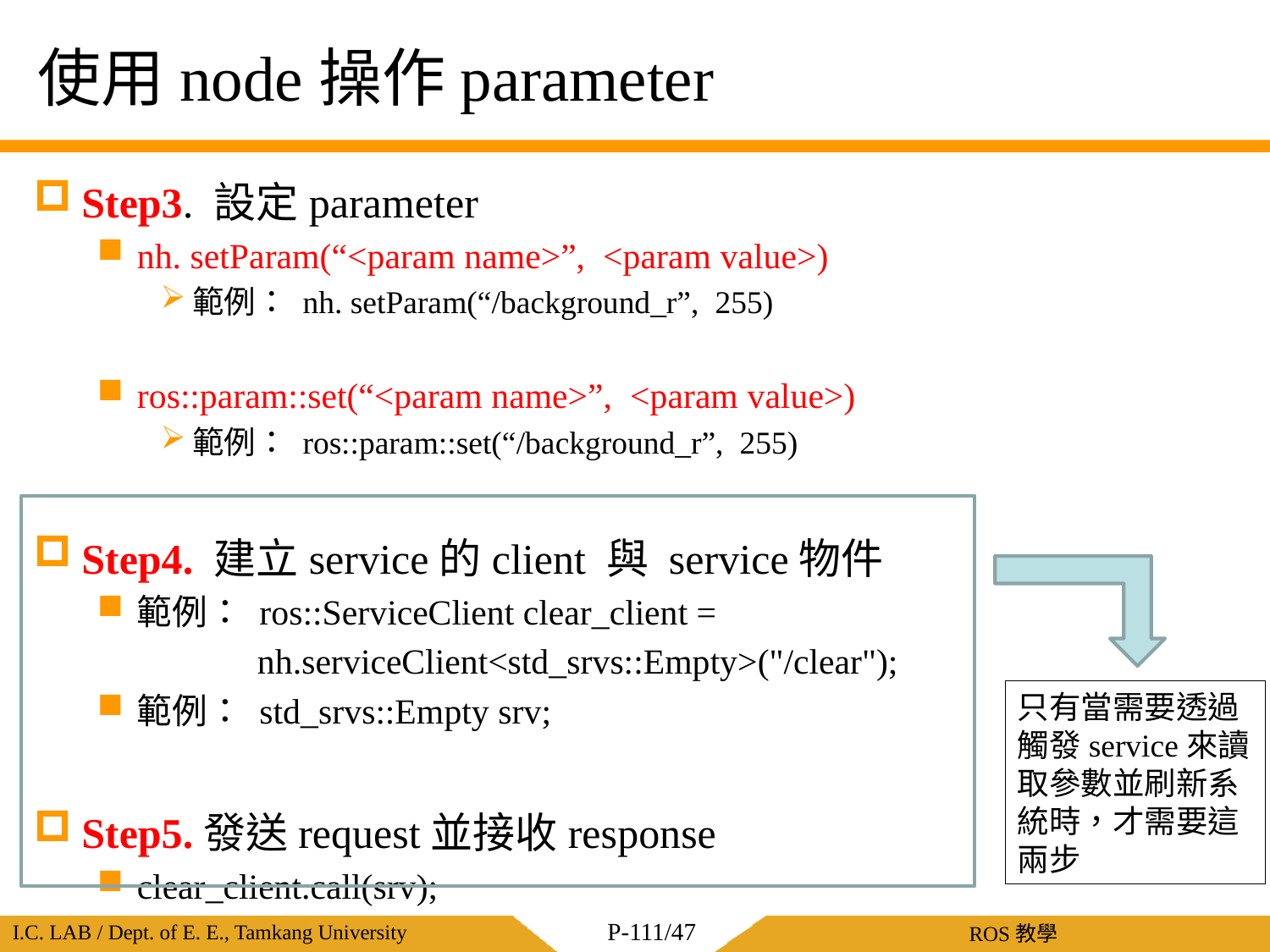

# 使用node操作parameter
Step3. 設定parameter
nh. setParam(“<param name>”,  <param value>)
範例： nh. setParam(“/background_r”,  255)

ros::param::set(“<param name>”,  <param value>)
範例： ros::param::set(“/background_r”,  255)

Step4. 建立service的client 與 service物件
範例： ros::ServiceClient clear_client =
                  nh.serviceClient<std_srvs::Empty>("/clear");
範例： std_srvs::Empty srv;

Step5.發送request並接收response
clear_client.call(srv);

只有當需要透過觸發service來讀取參數並刷新系統時，才需要這兩步